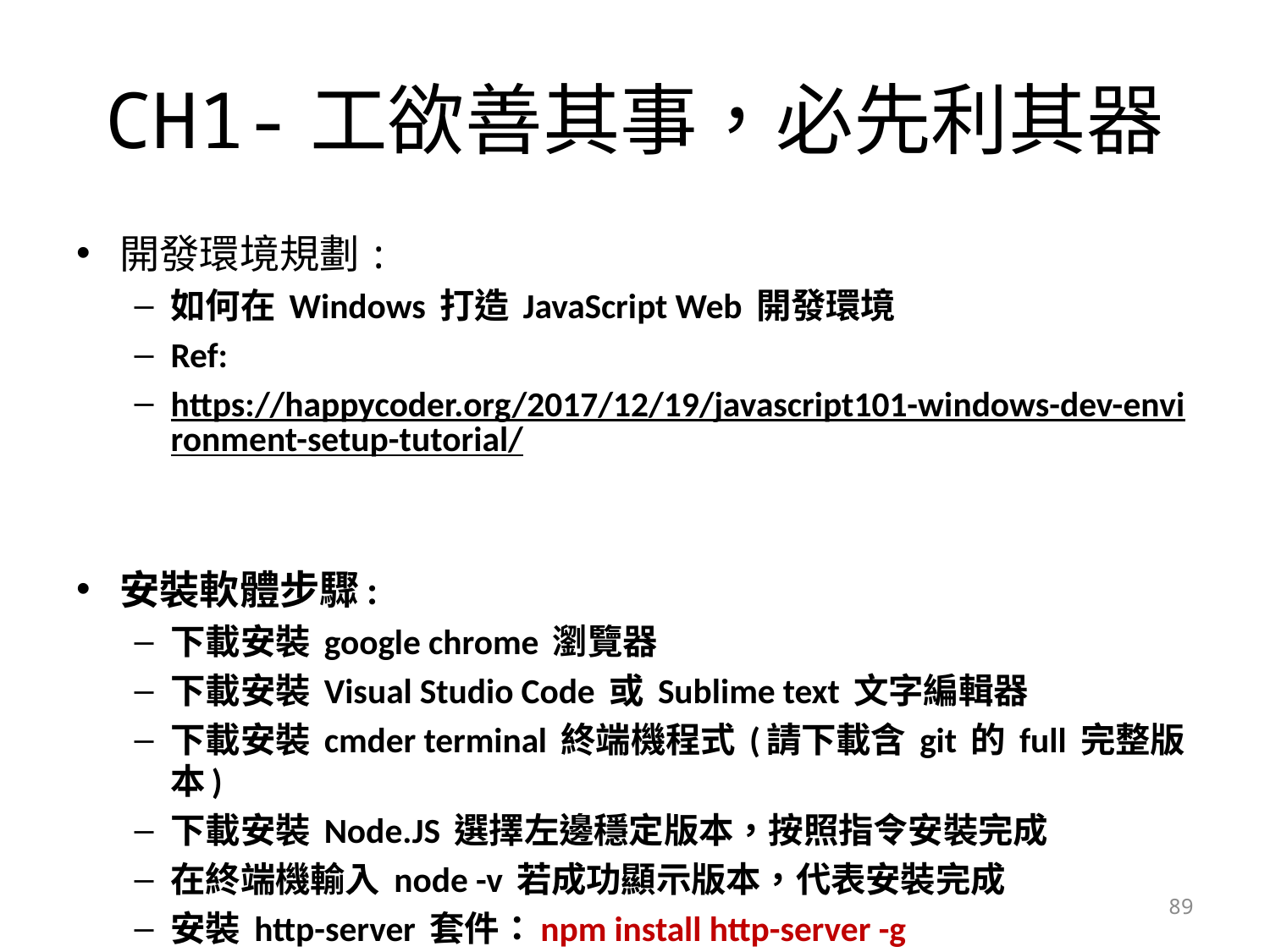

# CH1-工欲善其事，必先利其器
開發環境規劃:
如何在 Windows 打造 JavaScript Web 開發環境
Ref:
https://happycoder.org/2017/12/19/javascript101-windows-dev-environment-setup-tutorial/

安裝軟體步驟:
下載安裝 google chrome 瀏覽器
下載安裝 Visual Studio Code 或 Sublime text 文字編輯器
下載安裝 cmder terminal 終端機程式 (請下載含 git 的 full 完整版本)
下載安裝 Node.JS 選擇左邊穩定版本，按照指令安裝完成
在終端機輸入 node -v 若成功顯示版本，代表安裝完成
安裝 http-server 套件：npm install http-server -g

89